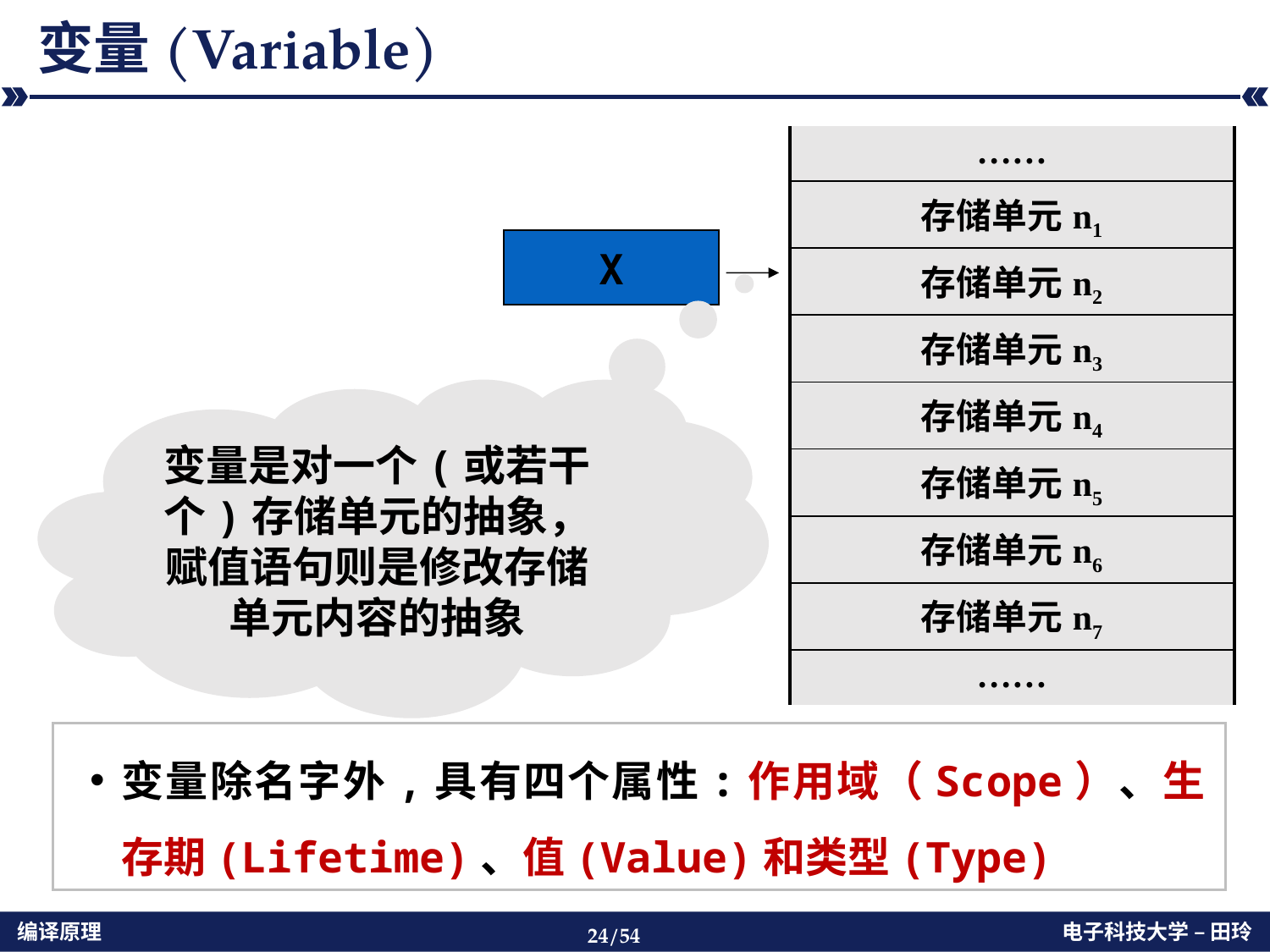

# 变量(Variable)
| …… |
| --- |
| 存储单元n1 |
| 存储单元n2 |
| 存储单元n3 |
| 存储单元n4 |
| 存储单元n5 |
| 存储单元n6 |
| 存储单元n7 |
| …… |
X

变量是对一个(或若干个)存储单元的抽象，赋值语句则是修改存储单元内容的抽象
变量除名字外,具有四个属性:作用域（Scope）、生存期(Lifetime)、值(Value)和类型(Type)